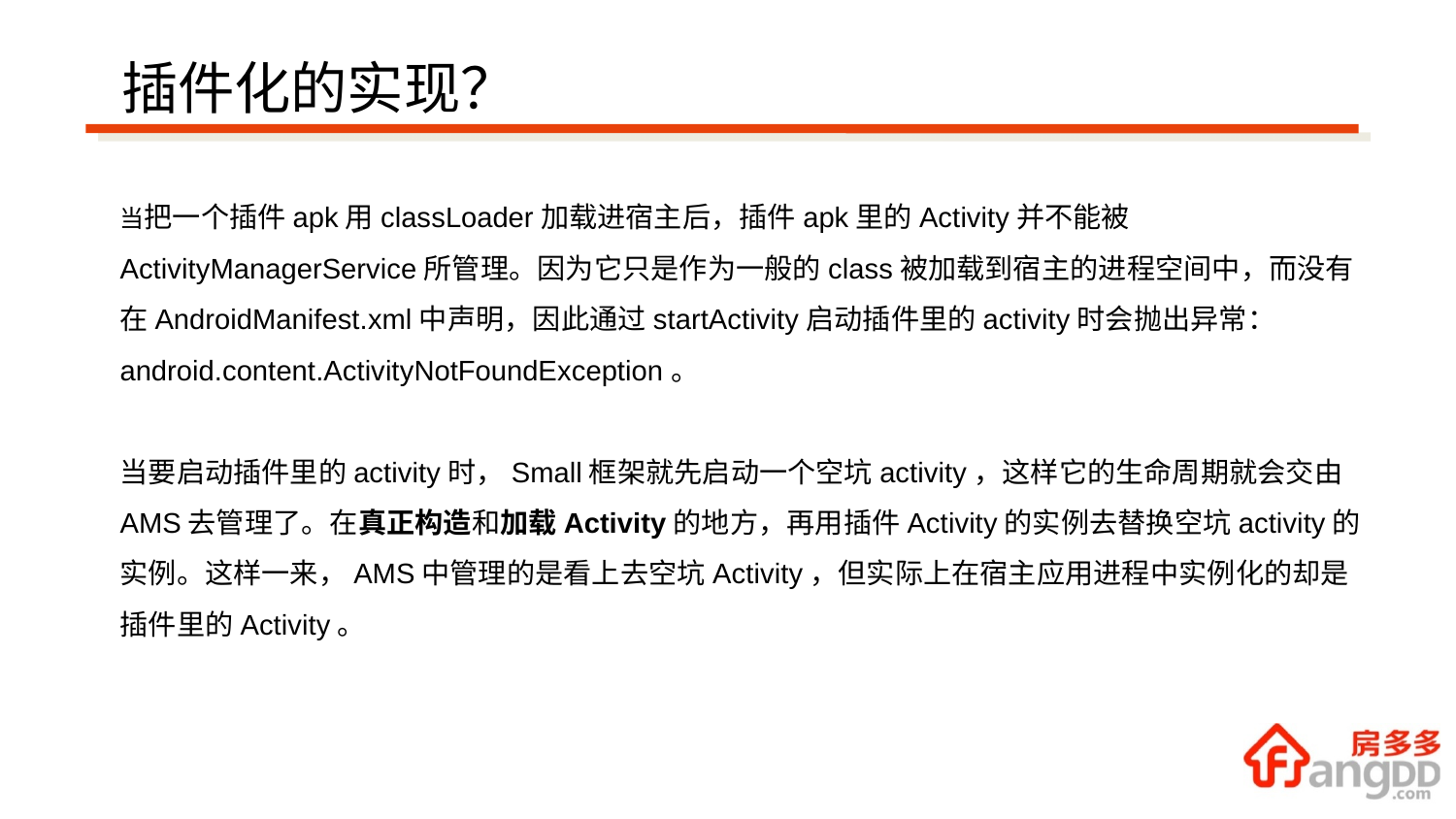

插件化的实现？

当把一个插件apk用classLoader加载进宿主后，插件apk里的Activity并不能被ActivityManagerService所管理。因为它只是作为一般的class被加载到宿主的进程空间中，而没有在AndroidManifest.xml中声明，因此通过startActivity启动插件里的activity时会抛出异常：android.content.ActivityNotFoundException。

当要启动插件里的activity时，Small框架就先启动一个空坑activity，这样它的生命周期就会交由AMS去管理了。在真正构造和加载Activity的地方，再用插件Activity的实例去替换空坑activity的实例。这样一来，AMS中管理的是看上去空坑Activity，但实际上在宿主应用进程中实例化的却是插件里的Activity。